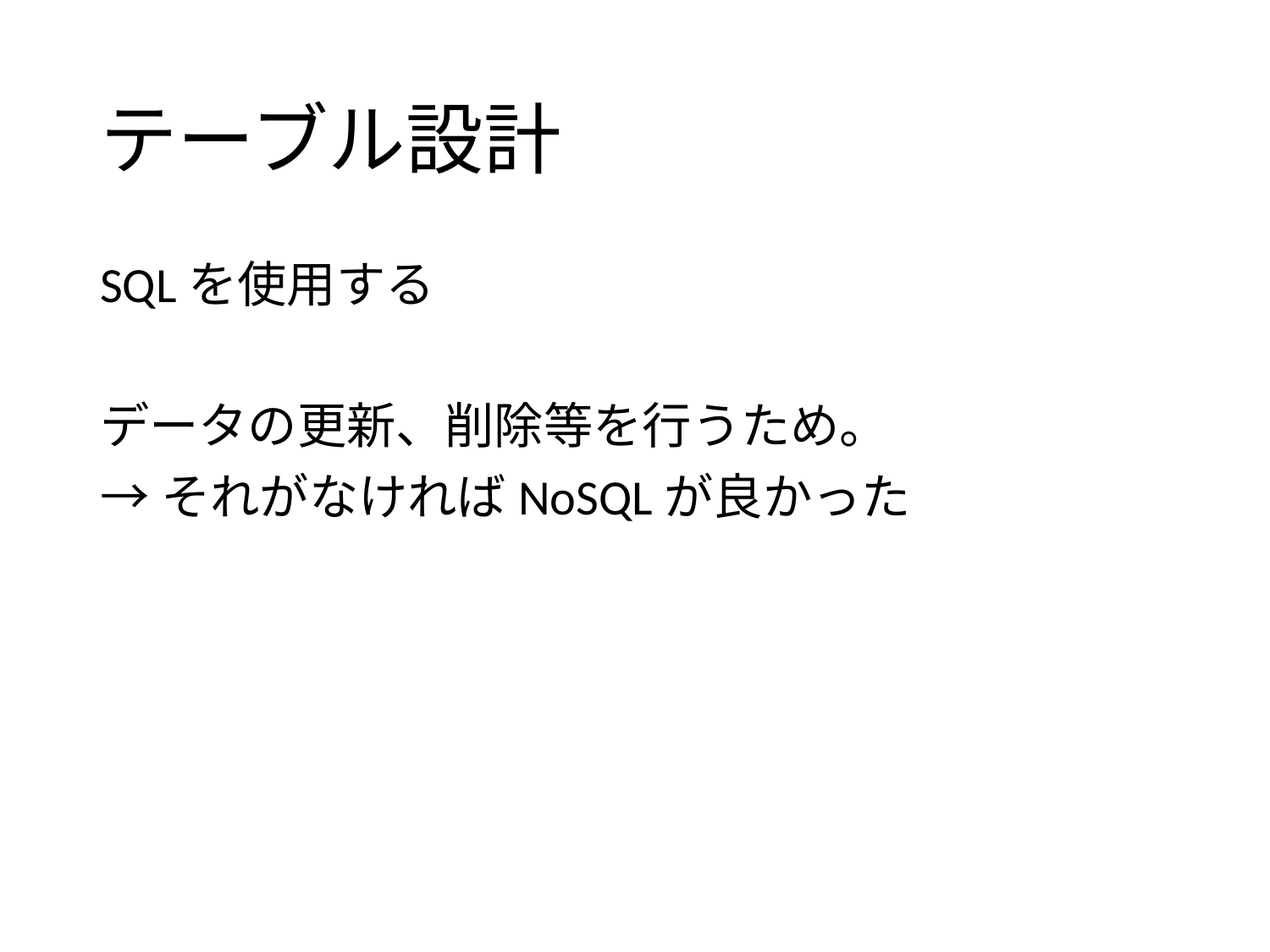

# テーブル設計
SQLを使用する

データの更新、削除等を行うため。
→それがなければNoSQLが良かった